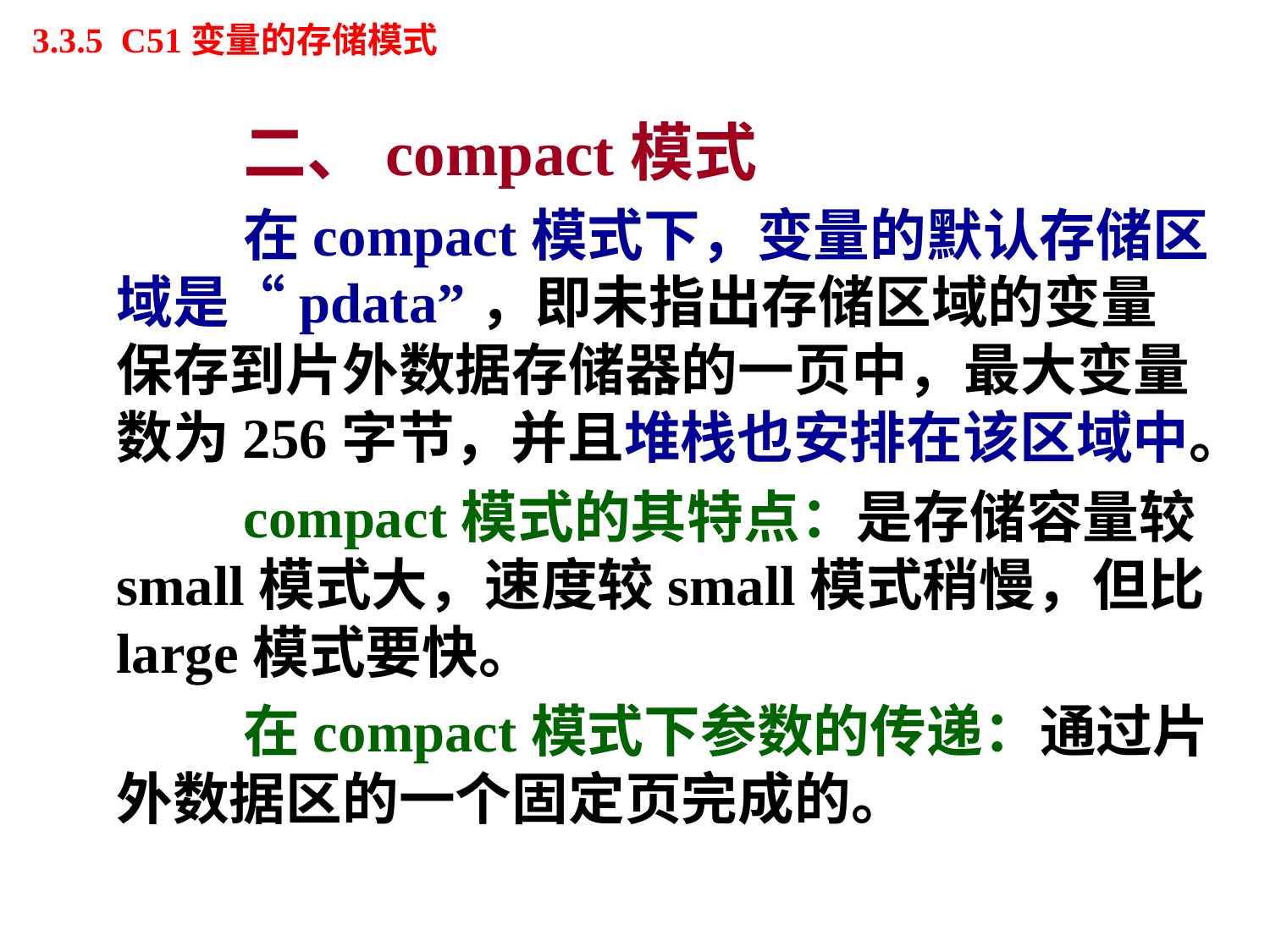

# 3.3.5  C51变量的存储模式
		二、compact模式
		在compact模式下，变量的默认存储区域是“pdata”，即未指出存储区域的变量保存到片外数据存储器的一页中，最大变量数为256字节，并且堆栈也安排在该区域中。
		compact模式的其特点：是存储容量较small模式大，速度较small模式稍慢，但比large模式要快。
		在compact模式下参数的传递：通过片外数据区的一个固定页完成的。